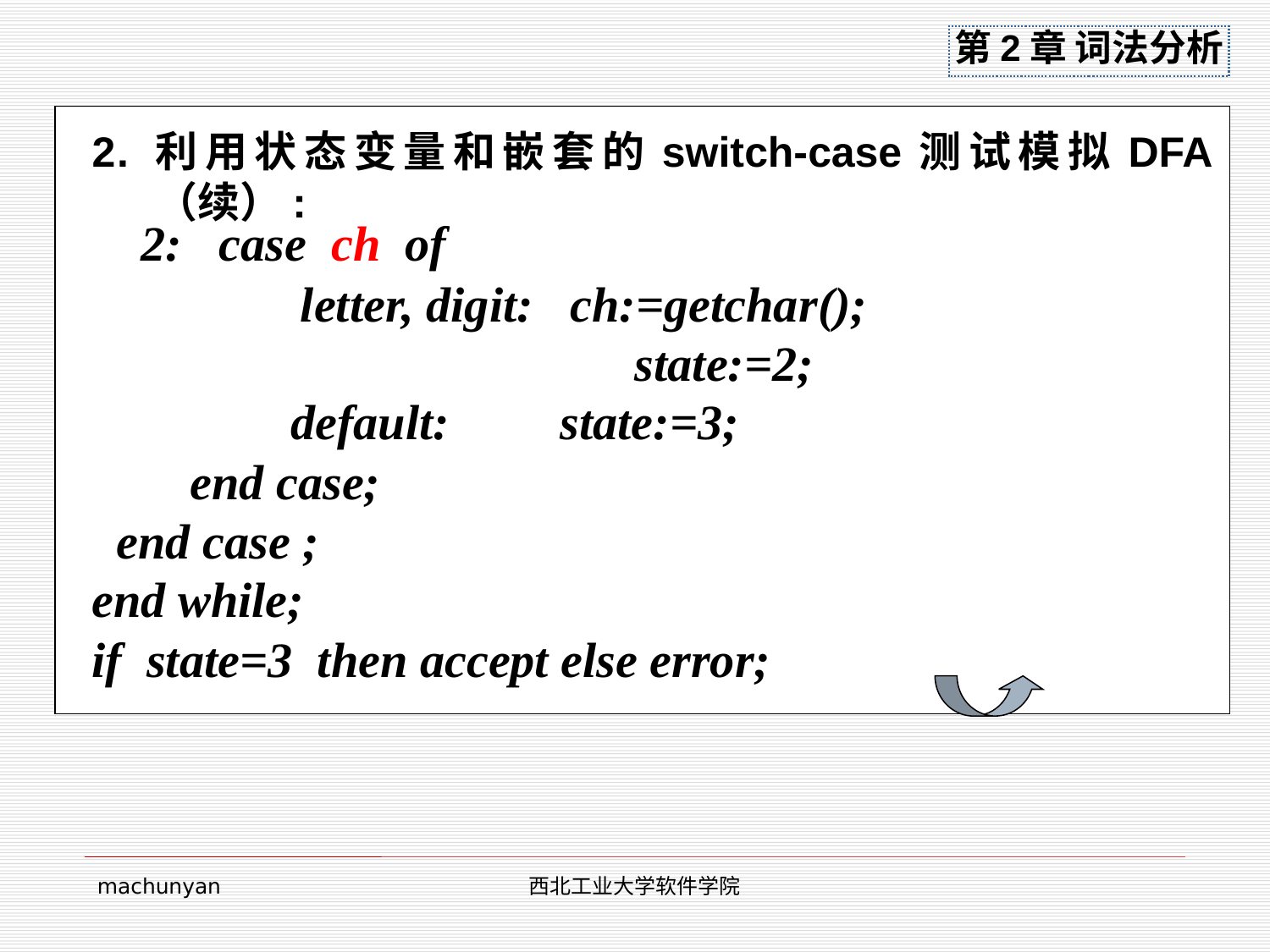

利用状态变量和嵌套的switch-case测试模拟DFA（续）:
    2:   case  ch  of
                 letter, digit:   ch:=getchar();
		                   	        state:=2;
	           default:         state:=3;
        end case;
  end case ;
end while;
if  state=3  then accept else error;

machunyan

西北工业大学软件学院
123